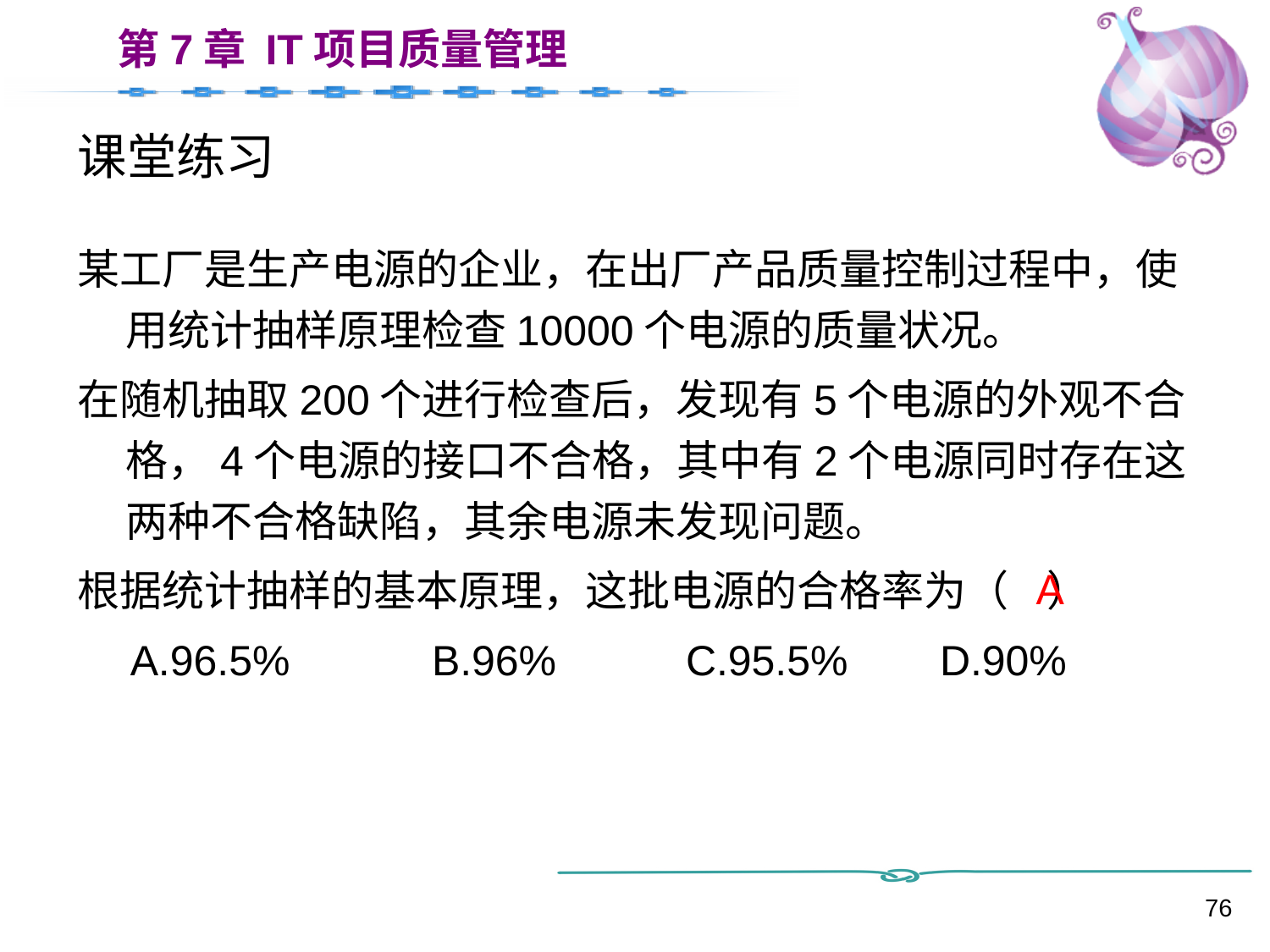

# 课堂练习
某工厂是生产电源的企业，在出厂产品质量控制过程中，使用统计抽样原理检查10000个电源的质量状况。
在随机抽取200个进行检查后，发现有5个电源的外观不合格，4个电源的接口不合格，其中有2个电源同时存在这两种不合格缺陷，其余电源未发现问题。
根据统计抽样的基本原理，这批电源的合格率为（    ）
A.96.5%		B.96%		C.95.5%	D.90%

A
76